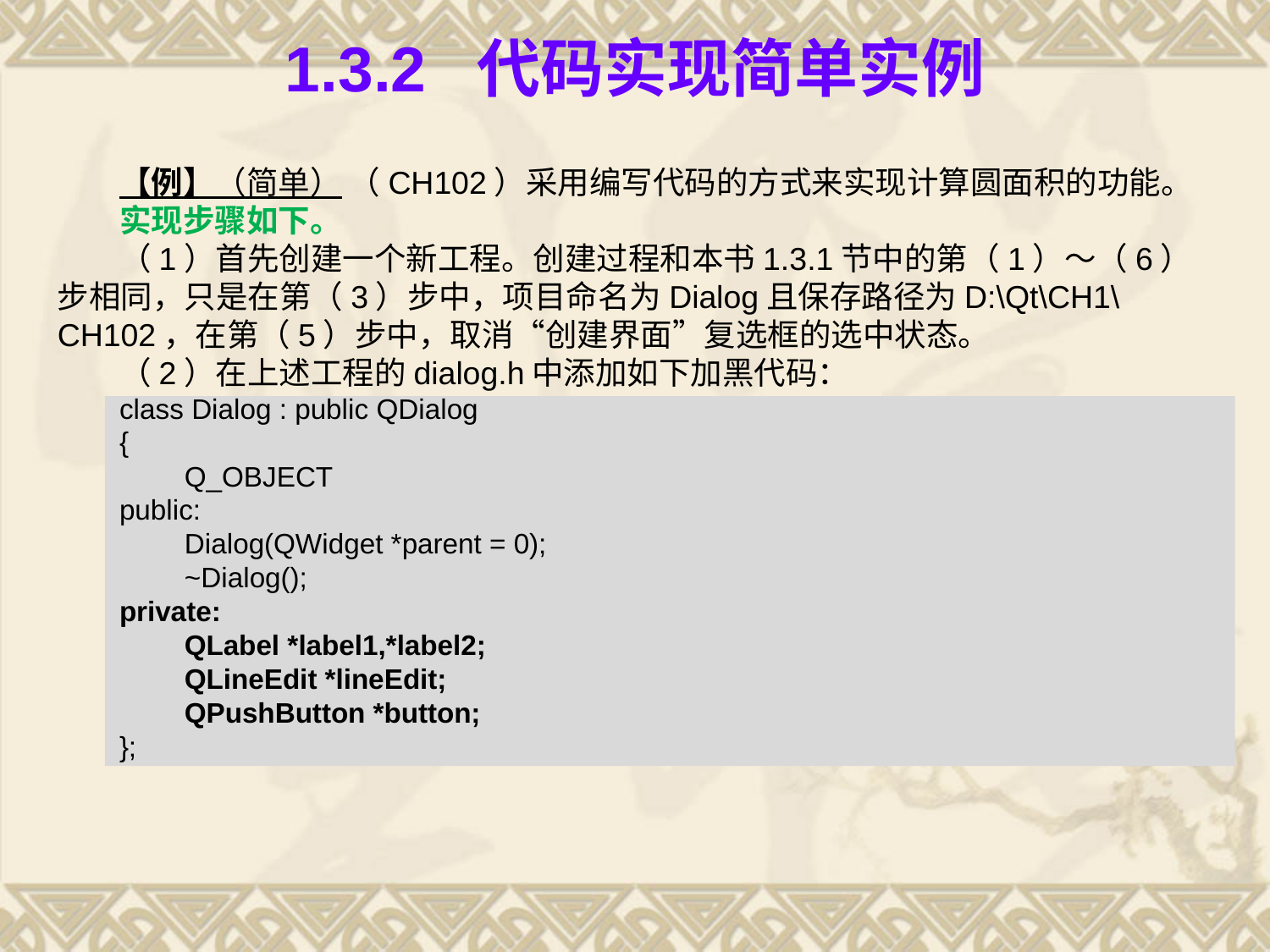

# 1.3.2  代码实现简单实例
【例】（简单） （CH102）采用编写代码的方式来实现计算圆面积的功能。
实现步骤如下。
（1）首先创建一个新工程。创建过程和本书1.3.1节中的第（1）～（6）步相同，只是在第（3）步中，项目命名为Dialog且保存路径为D:\Qt\CH1\CH102，在第（5）步中，取消“创建界面”复选框的选中状态。
（2）在上述工程的dialog.h中添加如下加黑代码：
class Dialog : public QDialog
{
	Q_OBJECT
public:
	Dialog(QWidget *parent = 0);
	~Dialog();
private:
	QLabel *label1,*label2;
	QLineEdit *lineEdit;
	QPushButton *button;
};